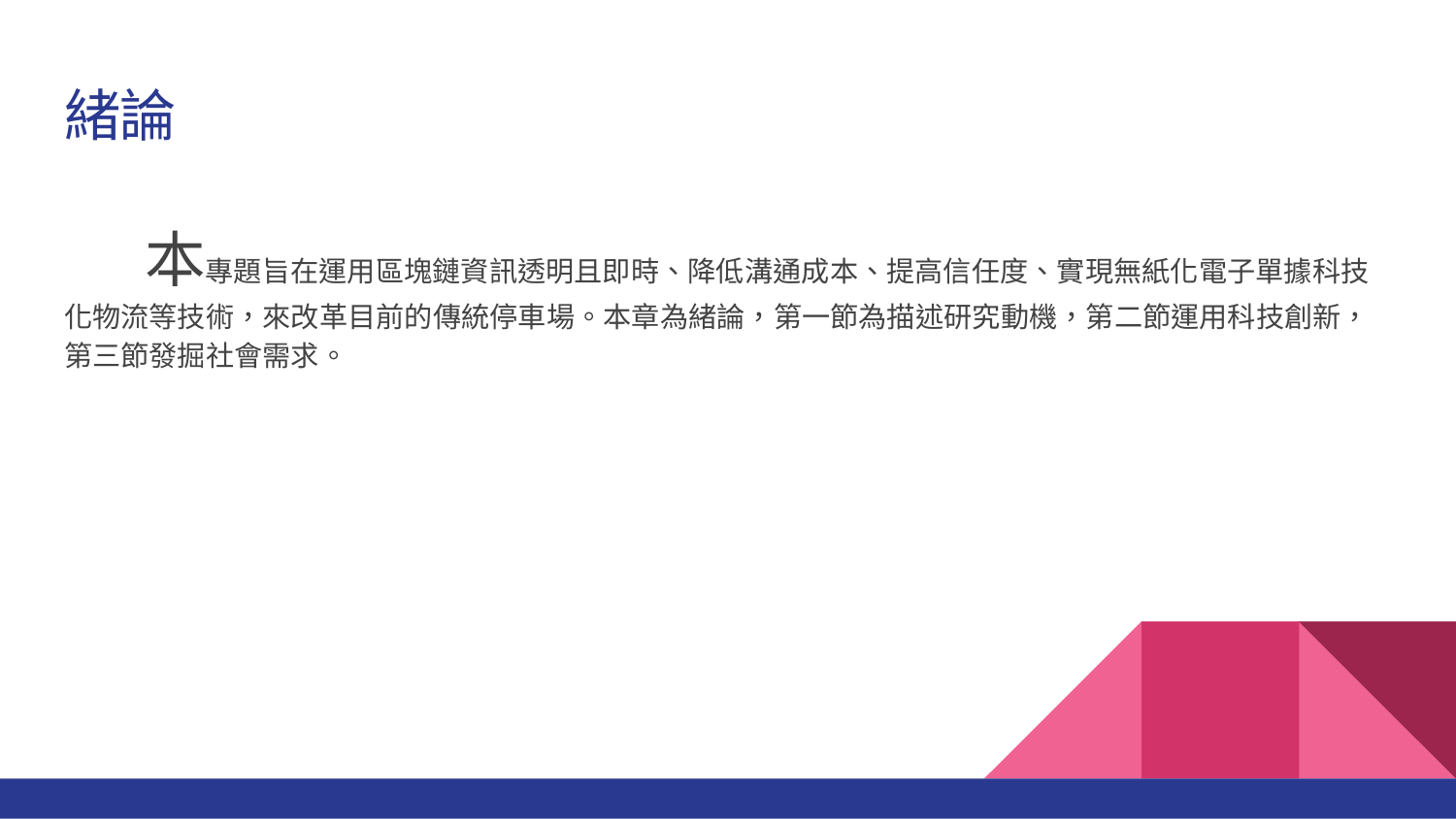

# 緒論
        本專題旨在運用區塊鏈資訊透明且即時、降低溝通成本、提高信任度、實現無紙化電子單據科技化物流等技術，來改革目前的傳統停車場。本章為緒論，第一節為描述研究動機，第二節運用科技創新，第三節發掘社會需求。